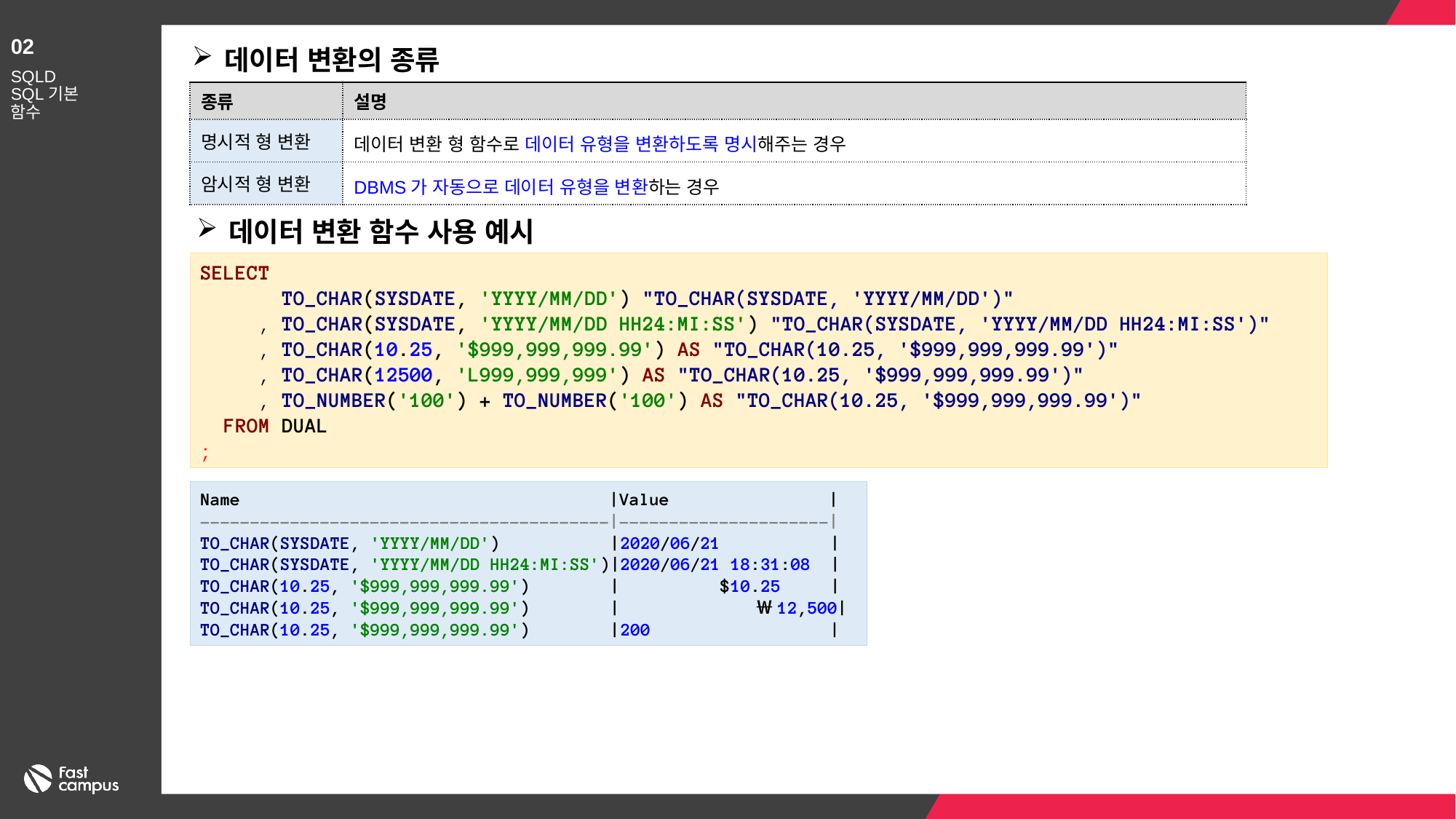

02
데이터 변환의 종류
SQLD
SQL기본
함수
| 종류 | 설명 |
| --- | --- |
| 명시적 형 변환 | 데이터 변환 형 함수로 데이터 유형을 변환하도록 명시해주는 경우 |
| 암시적 형 변환 | DBMS가 자동으로 데이터 유형을 변환하는 경우 |
데이터 변환 함수 사용 예시
SELECT
       TO_CHAR(SYSDATE, 'YYYY/MM/DD') "TO_CHAR(SYSDATE, 'YYYY/MM/DD')"
     , TO_CHAR(SYSDATE, 'YYYY/MM/DD HH24:MI:SS') "TO_CHAR(SYSDATE, 'YYYY/MM/DD HH24:MI:SS')"
     , TO_CHAR(10.25, '$999,999,999.99') AS "TO_CHAR(10.25, '$999,999,999.99')"
     , TO_CHAR(12500, 'L999,999,999') AS "TO_CHAR(10.25, '$999,999,999.99')"
     , TO_NUMBER('100') + TO_NUMBER('100') AS "TO_CHAR(10.25, '$999,999,999.99')"
  FROM DUAL
;
Name                                     |Value                |
-----------------------------------------|---------------------|
TO_CHAR(SYSDATE, 'YYYY/MM/DD')           |2020/06/21           |
TO_CHAR(SYSDATE, 'YYYY/MM/DD HH24:MI:SS')|2020/06/21 18:31:08  |
TO_CHAR(10.25, '$999,999,999.99')        |          $10.25     |
TO_CHAR(10.25, '$999,999,999.99')        |             ￦12,500|
TO_CHAR(10.25, '$999,999,999.99')        |200                  |